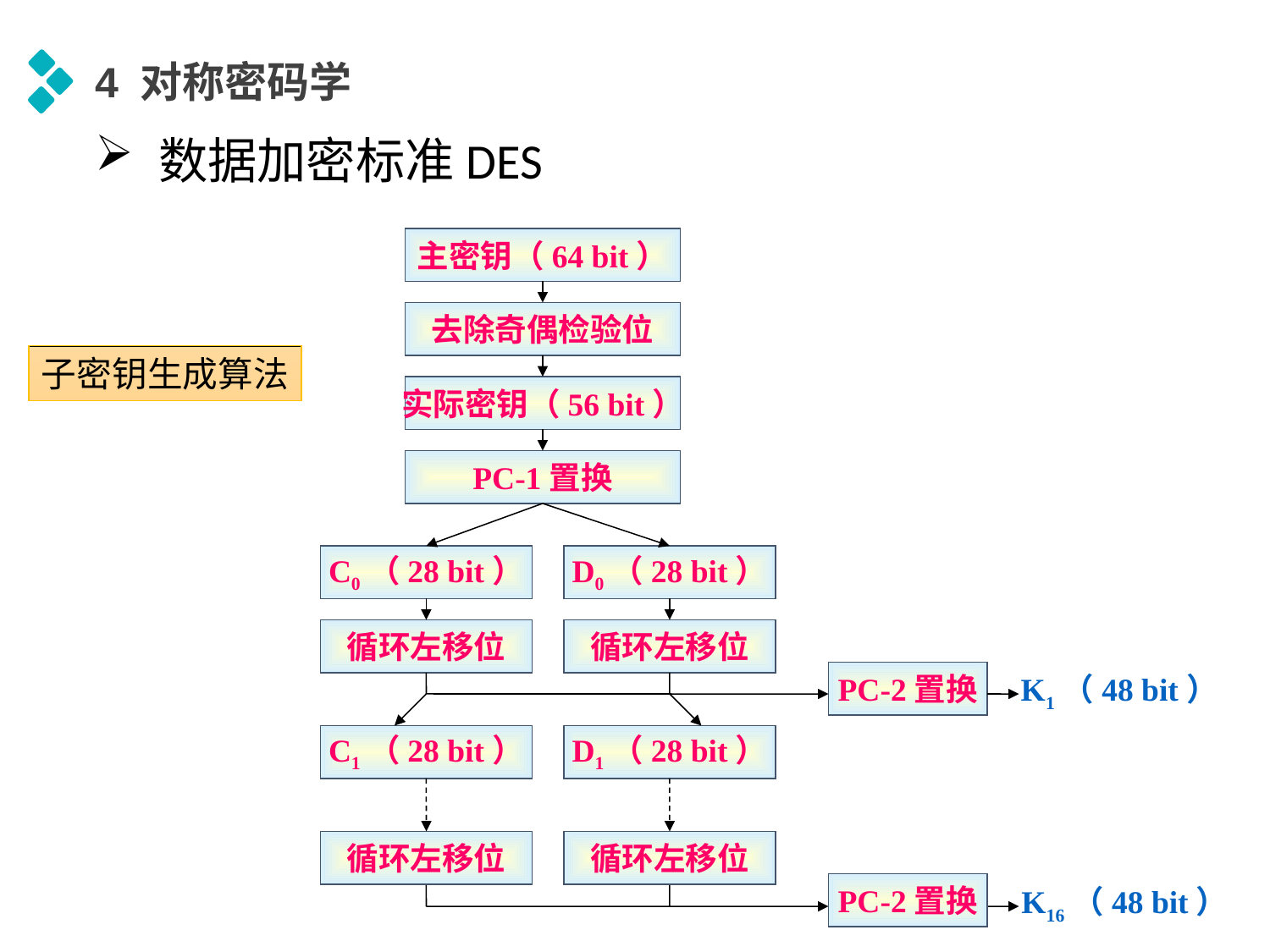

4 对称密码学

数据加密标准DES
主密钥（64 bit）
去除奇偶检验位
实际密钥（56 bit）
PC-1置换
C0（28 bit）
D0（28 bit）
循环左移位
循环左移位
PC-2置换
K1（48 bit）

C1（28 bit）
D1（28 bit）

循环左移位
循环左移位
PC-2置换
K16（48 bit）

子密钥生成算法